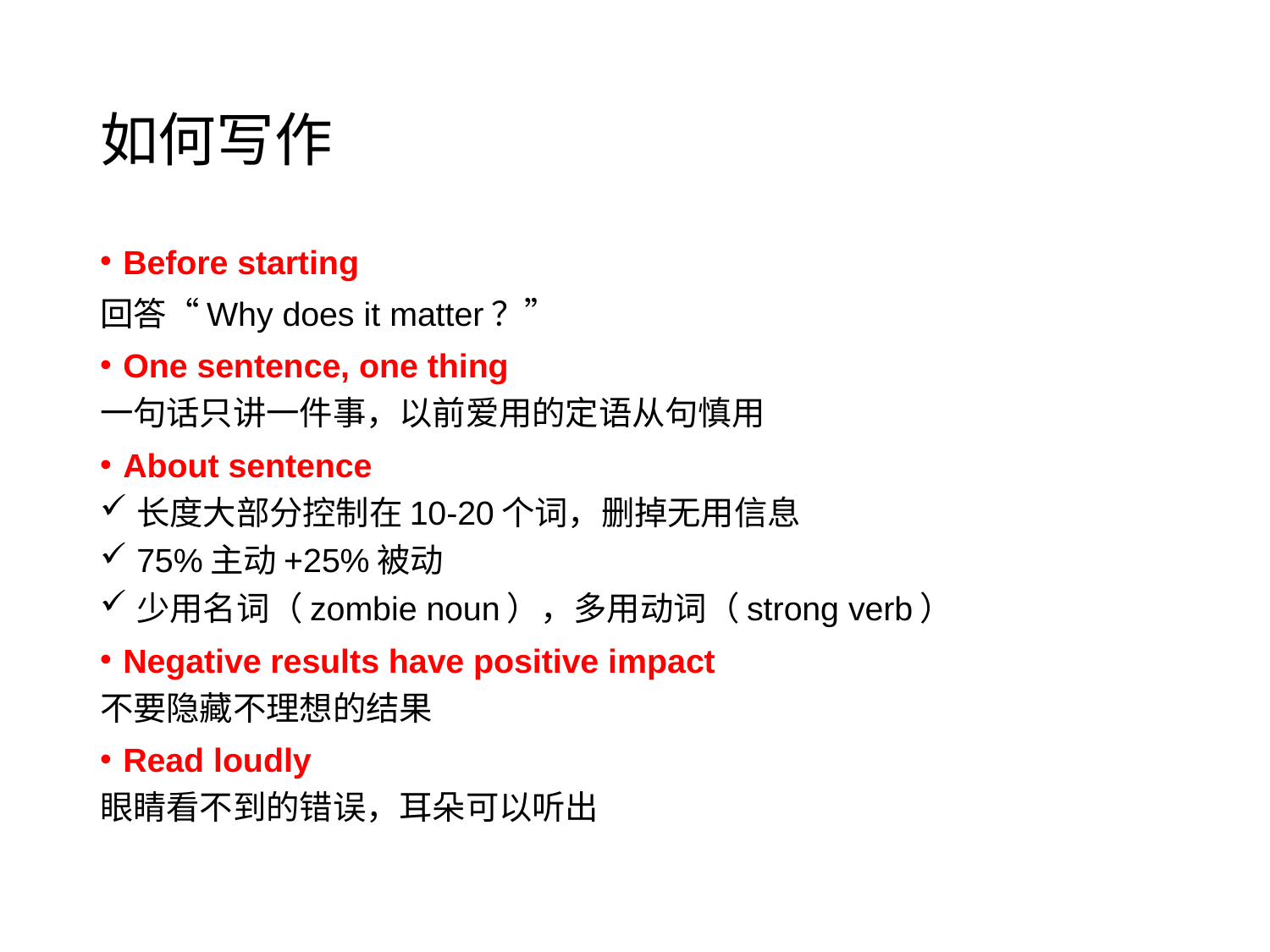

# 如何写作
Before starting
回答“Why does it matter？”
One sentence, one thing
一句话只讲一件事，以前爱用的定语从句慎用
About sentence
长度大部分控制在10-20个词，删掉无用信息
75%主动+25%被动
少用名词（zombie noun），多用动词（strong verb）
Negative results have positive impact
不要隐藏不理想的结果
Read loudly
眼睛看不到的错误，耳朵可以听出